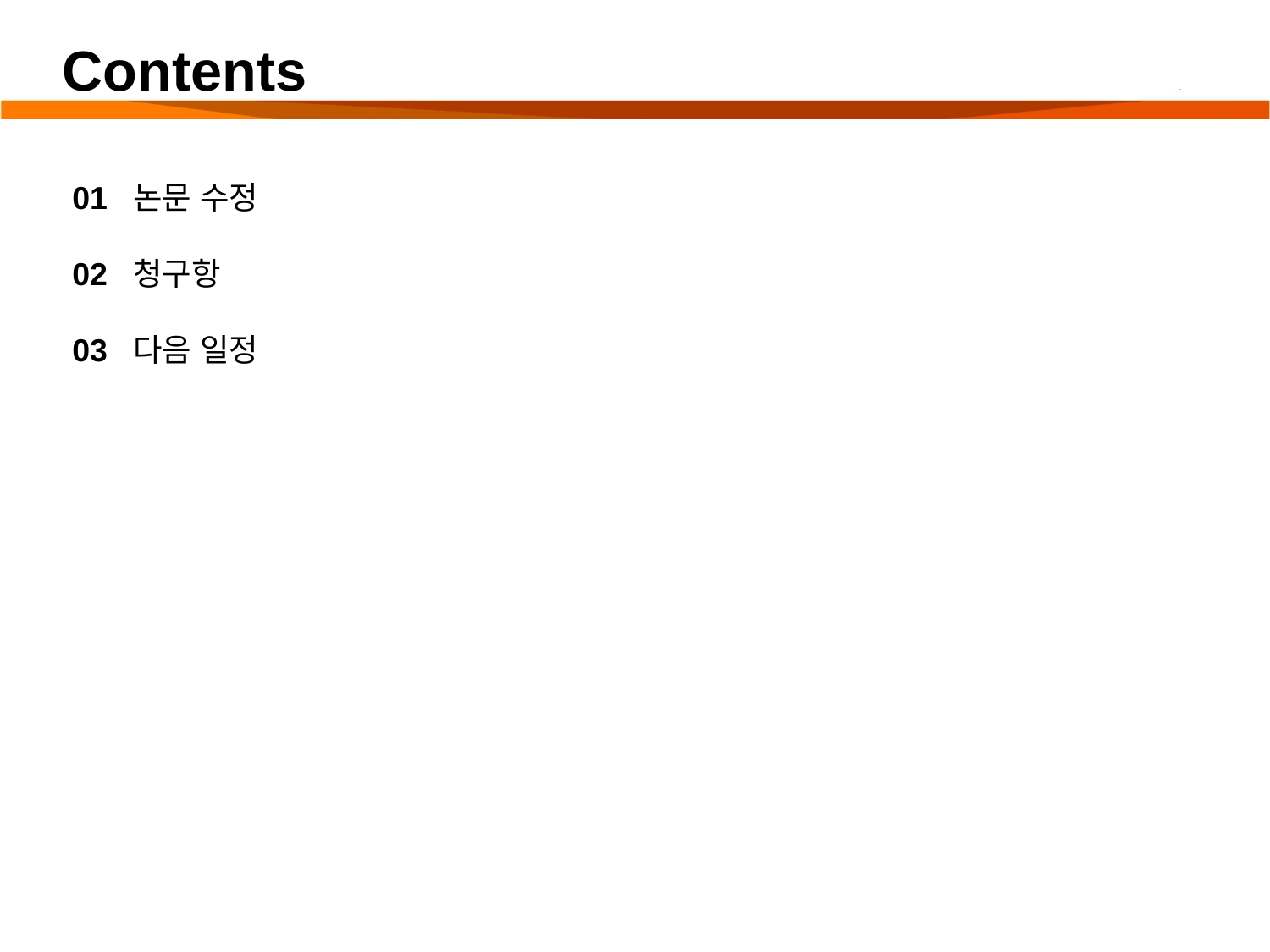

# Contents
01

02

03

논문 수정

청구항

다음 일정